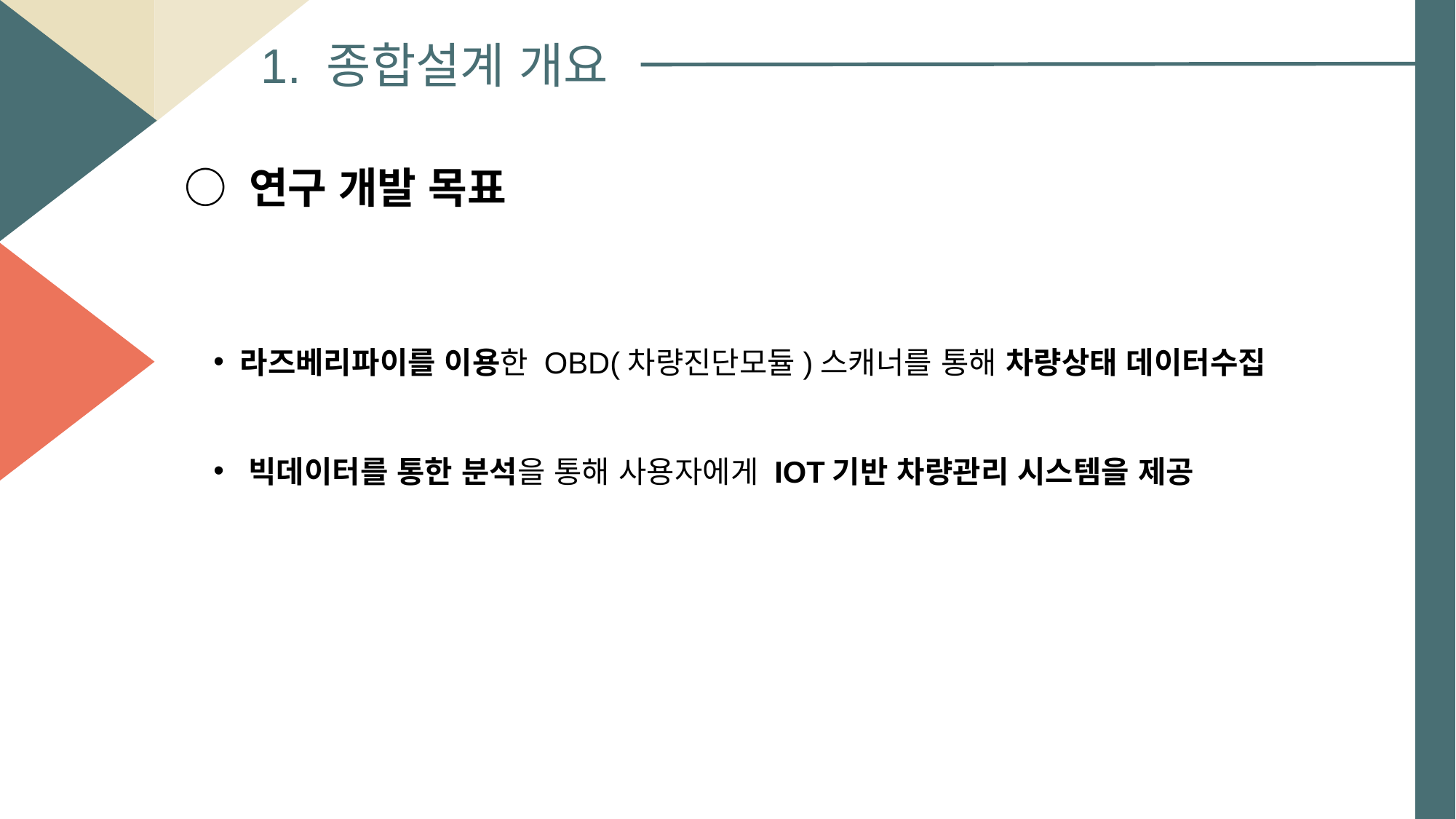

1. 종합설계 개요
○ 연구 개발 목표

 라즈베리파이를 이용한 OBD(차량진단모듈)스캐너를 통해 차량상태 데이터수집

  빅데이터를 통한 분석을 통해 사용자에게 IOT기반 차량관리 시스템을 제공